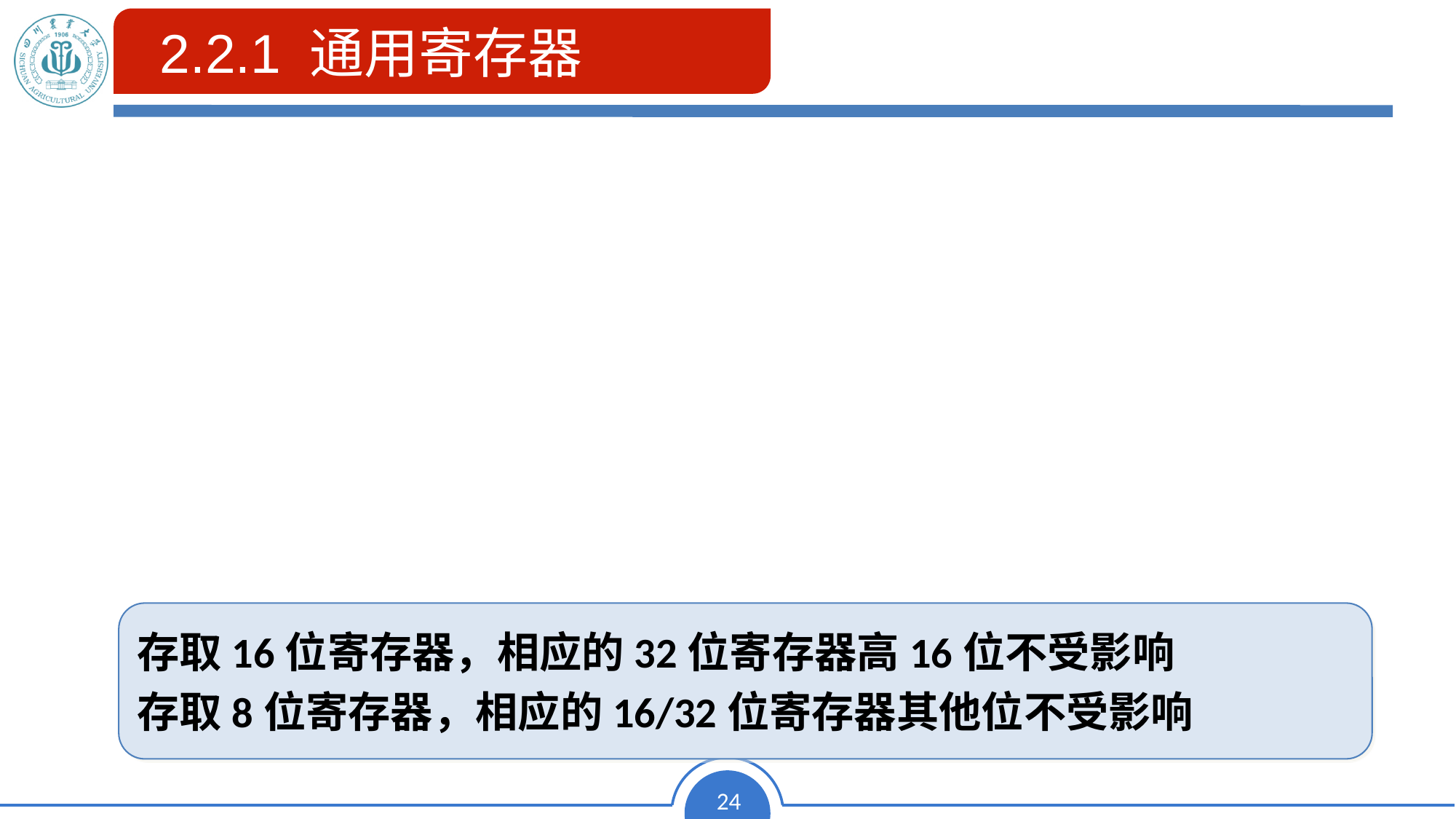

2.2.1 通用寄存器
# 2.2.1 通用寄存器
通用寄存器一般是指处理器最常使用的整数通用寄存器，可用于保存整数、地址等。
IA-32处理器只有8个32位通用寄存器
EAX，EBX，ECX，EDX，ESI，EDI，EBP，ESP
8个16位通用寄存器
AX，BX，CX，DX，SI，DI，BP，SP
8个8位通用寄存器
AH，AL，BH，BL，CH，CL，DH，DL
存取16位寄存器，相应的32位寄存器高16位不受影响
存取8位寄存器，相应的16/32位寄存器其他位不受影响